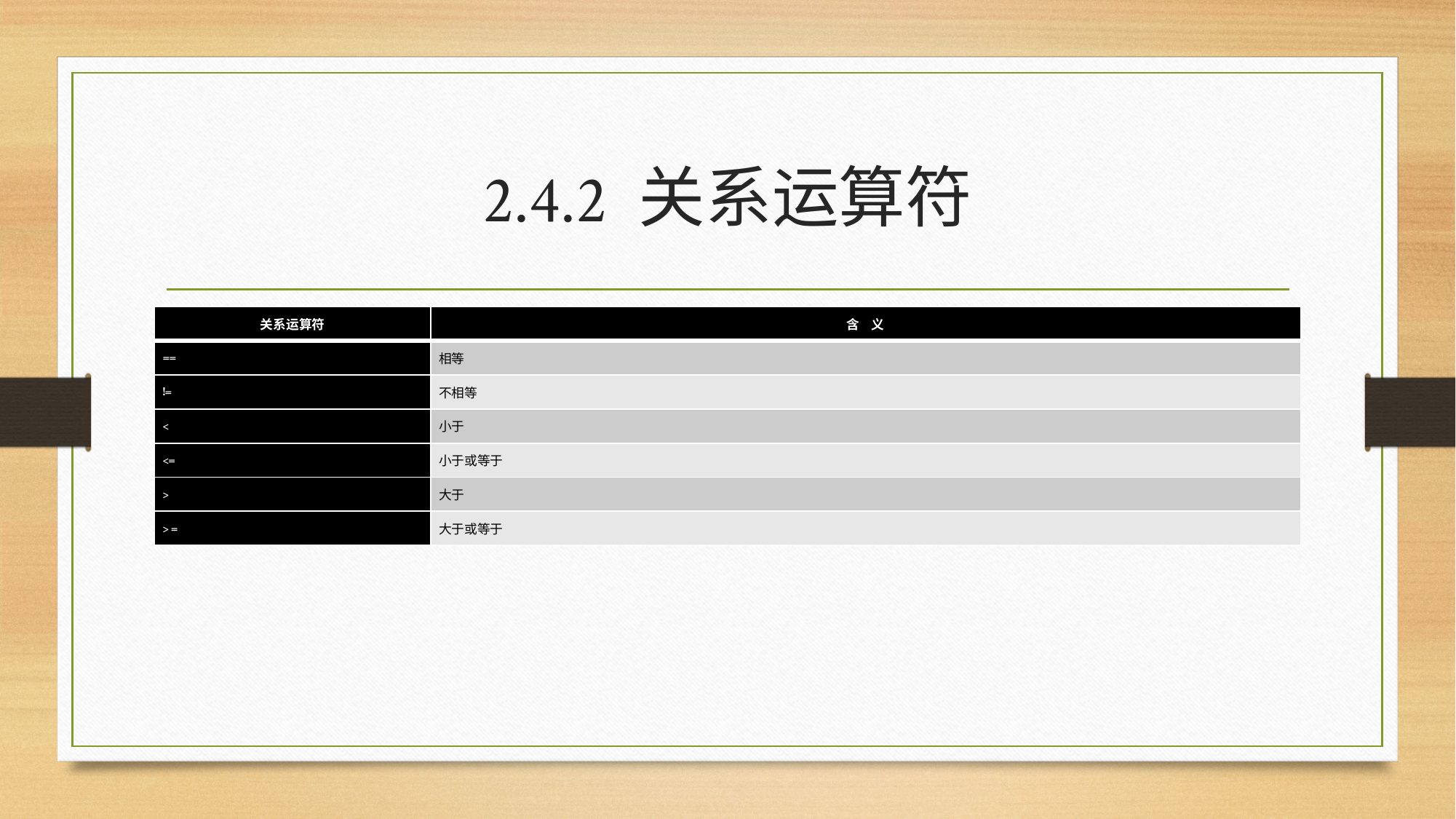

# 2.4.2 关系运算符
| 关系运算符 | 含 义 |
| --- | --- |
| == | 相等 |
| != | 不相等 |
| < | 小于 |
| <= | 小于或等于 |
| > | 大于 |
| > = | 大于或等于 |